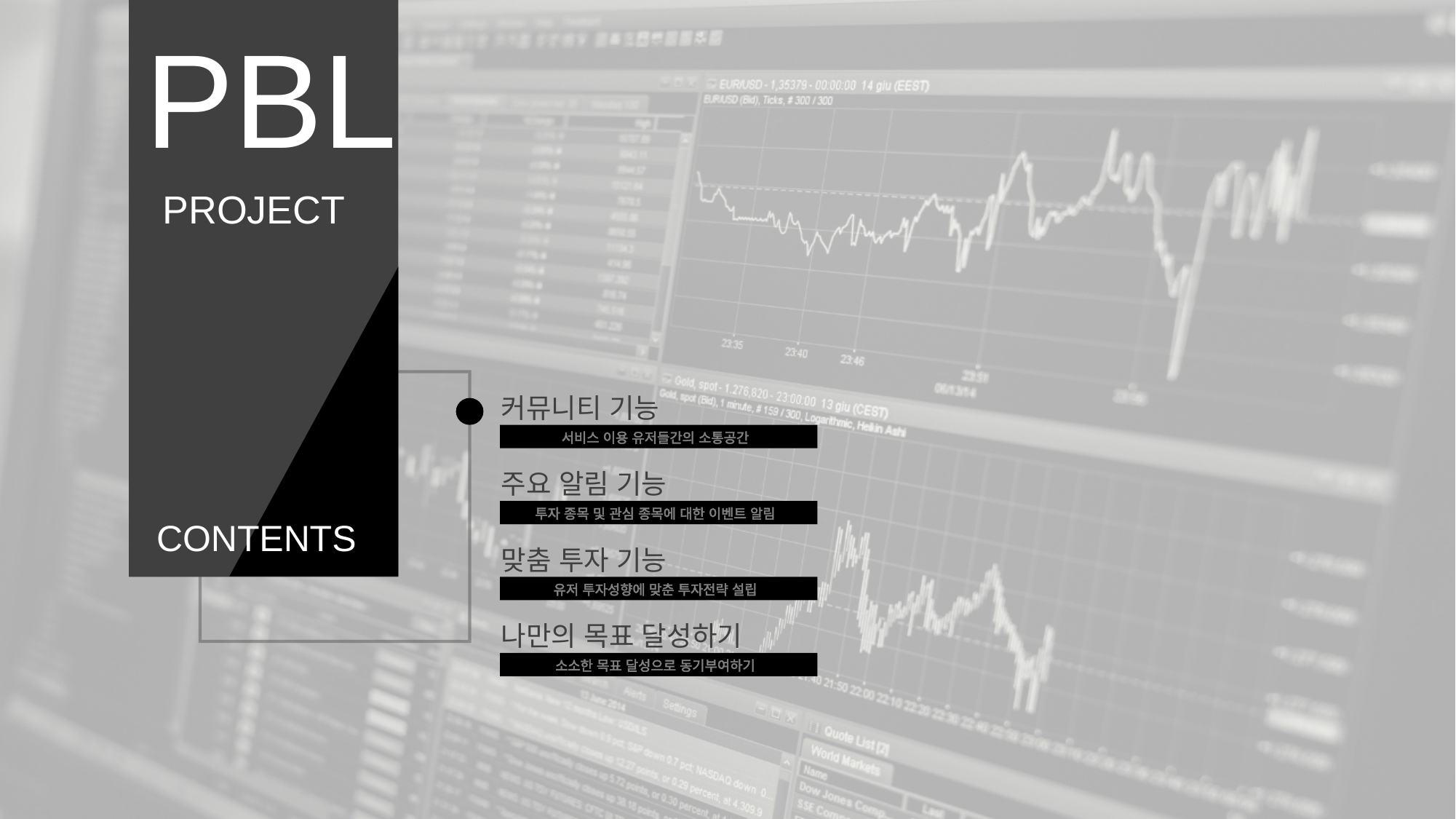

PBL
PROJECT

커뮤니티 기능
서비스 이용 유저들간의 소통공간

주요 알림 기능
투자 종목 및 관심 종목에 대한 이벤트 알림

CONTENTS
맞춤 투자 기능
유저 투자성향에 맞춘 투자전략 설립

나만의 목표 달성하기
소소한 목표 달성으로 동기부여하기